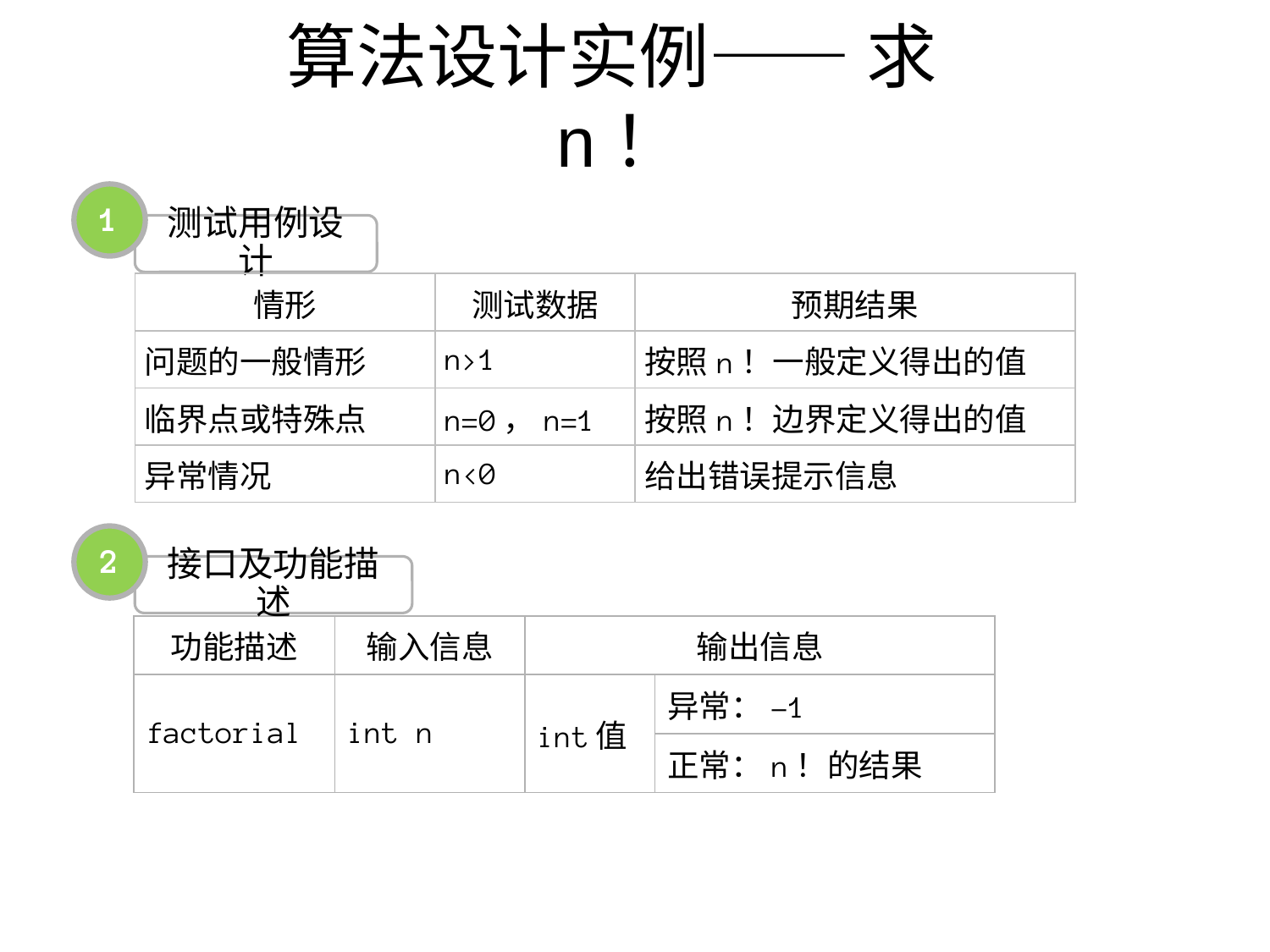

# 算法设计实例—— 求n！
1
测试用例设计
| 情形 | 测试数据 | 预期结果 |
| --- | --- | --- |
| 问题的一般情形 | n>1 | 按照n！一般定义得出的值 |
| 临界点或特殊点 | n=0，n=1 | 按照n！边界定义得出的值 |
| 异常情况 | n<0 | 给出错误提示信息 |
2
接口及功能描述
| 功能描述 | 输入信息 | 输出信息 |  |
| --- | --- | --- | --- |
| factorial | int n | int值 | 异常：-1 |
|  |  |  | 正常：n！的结果 |
54